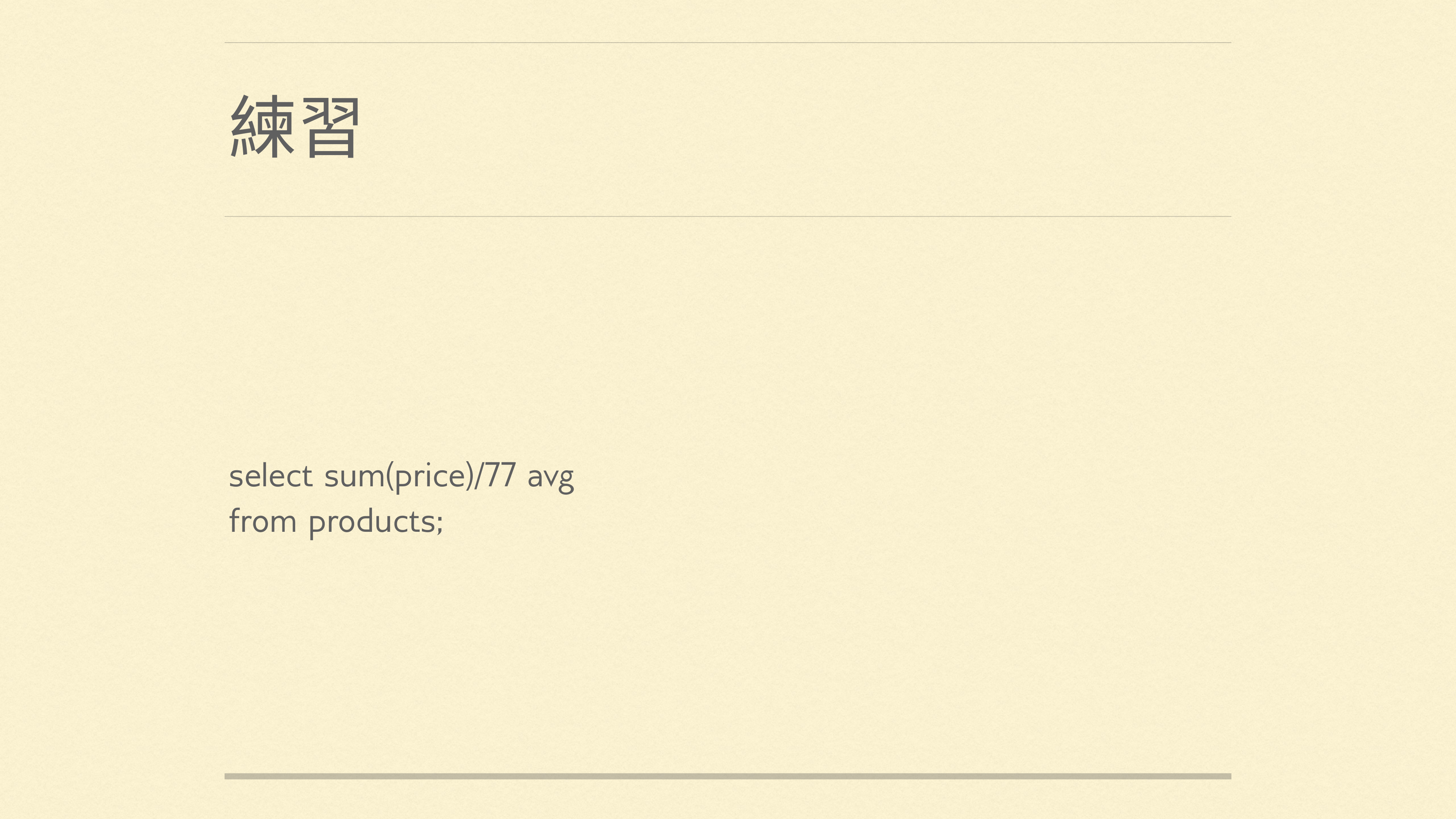

# 練習
select sum(price)/77 avg
from products;